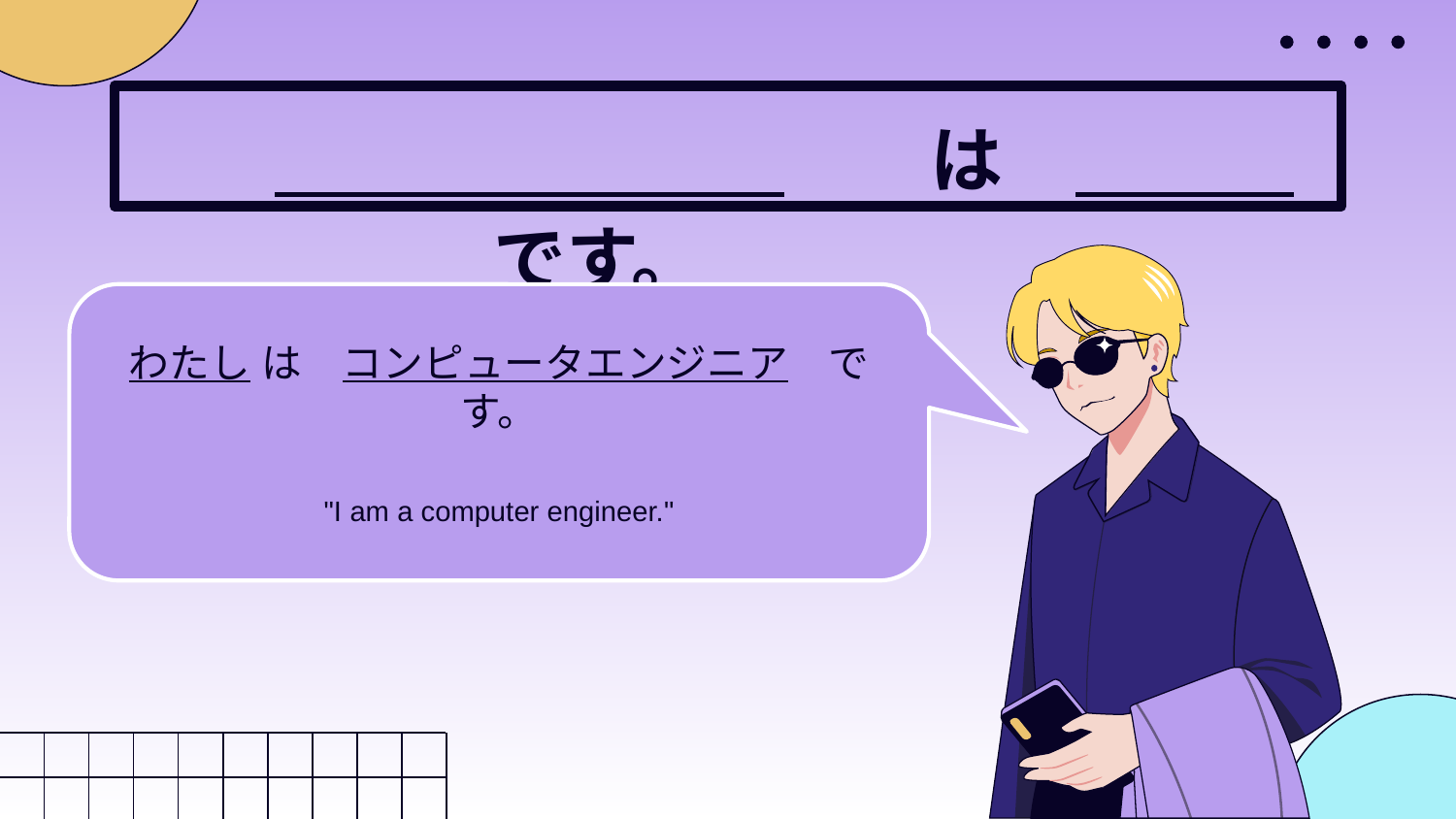

# は　　　　　　　　　です。

わたし は　コンピュータエンジニア　です。

"I am a computer engineer."